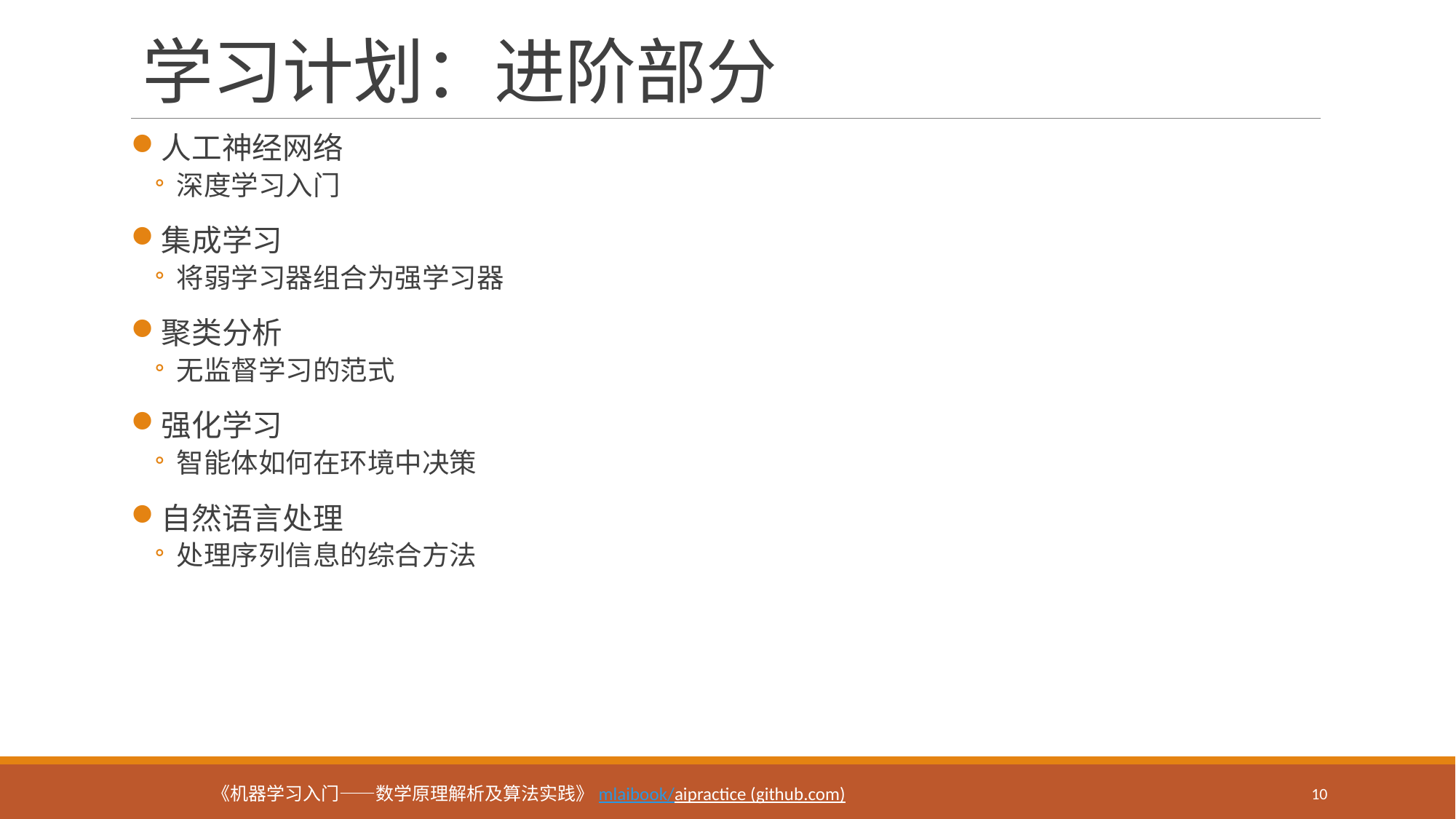

# 学习计划：进阶部分
人工神经网络
深度学习入门
集成学习
将弱学习器组合为强学习器
聚类分析
无监督学习的范式
强化学习
智能体如何在环境中决策
自然语言处理
处理序列信息的综合方法
10